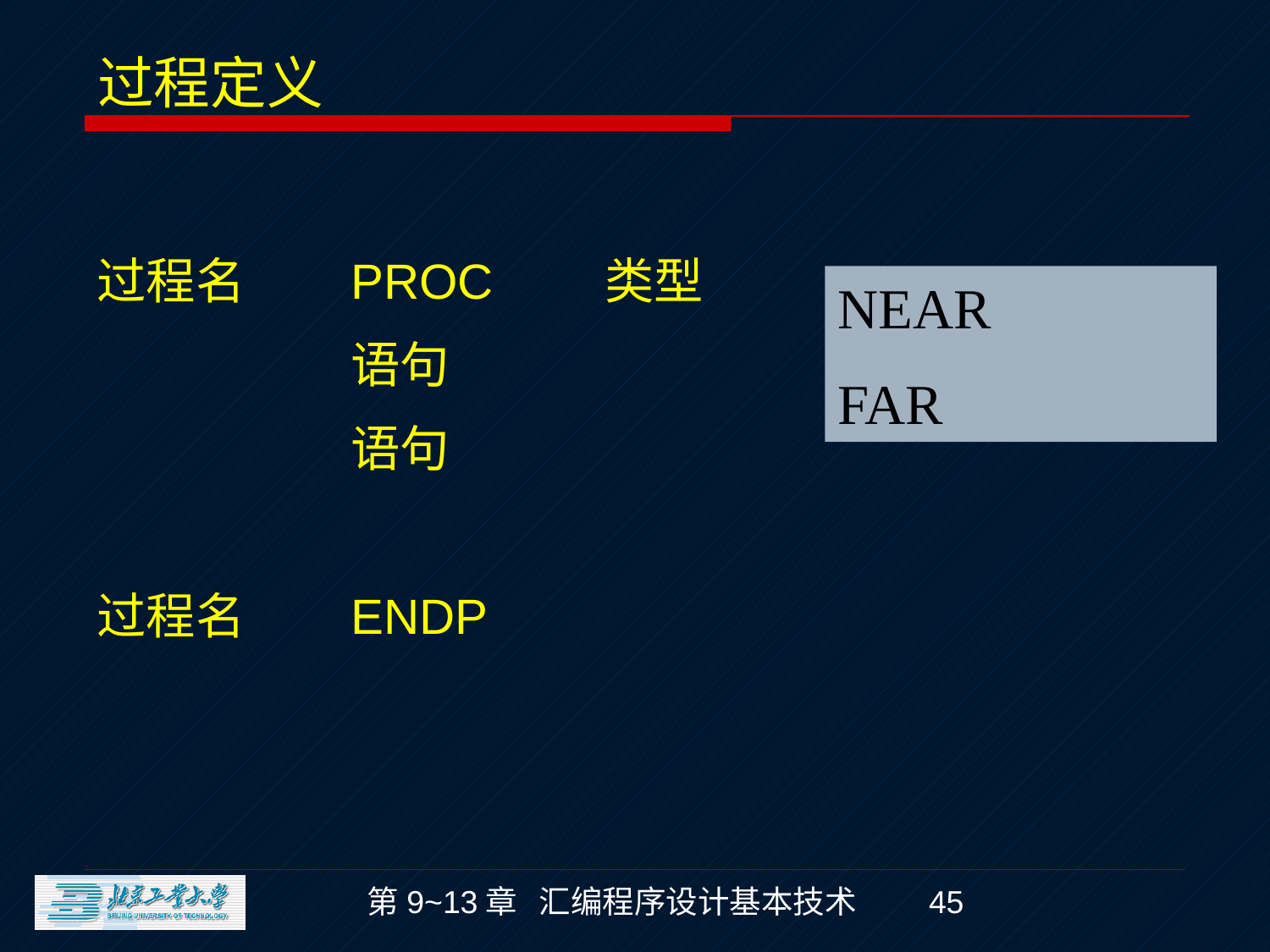

# 过程定义
过程名	PROC	类型
		语句
		语句

过程名	ENDP
NEAR
FAR